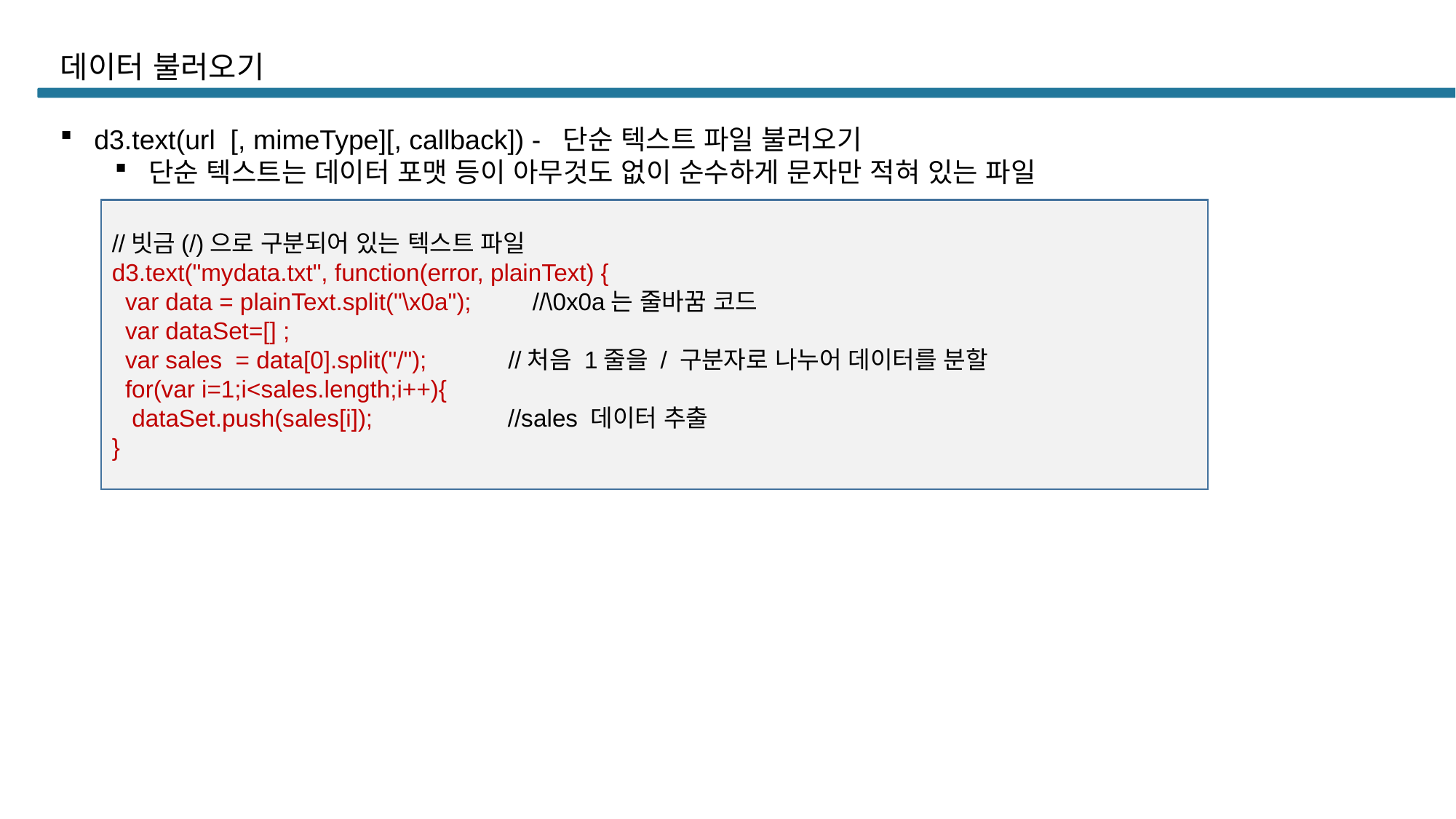

# 데이터 불러오기
d3.text(url  [, mimeType][, callback]) -  단순 텍스트 파일 불러오기
단순 텍스트는 데이터 포맷 등이 아무것도 없이 순수하게 문자만 적혀 있는 파일
//빗금(/)으로 구분되어 있는 텍스트 파일
d3.text("mydata.txt", function(error, plainText) {
  var data = plainText.split("\x0a");         //\0x0a는 줄바꿈 코드
  var dataSet=[] ;
  var sales  = data[0].split("/");            //처음 1줄을 / 구분자로 나누어 데이터를 분할
  for(var i=1;i<sales.length;i++){
   dataSet.push(sales[i]);                    //sales 데이터 추출
}